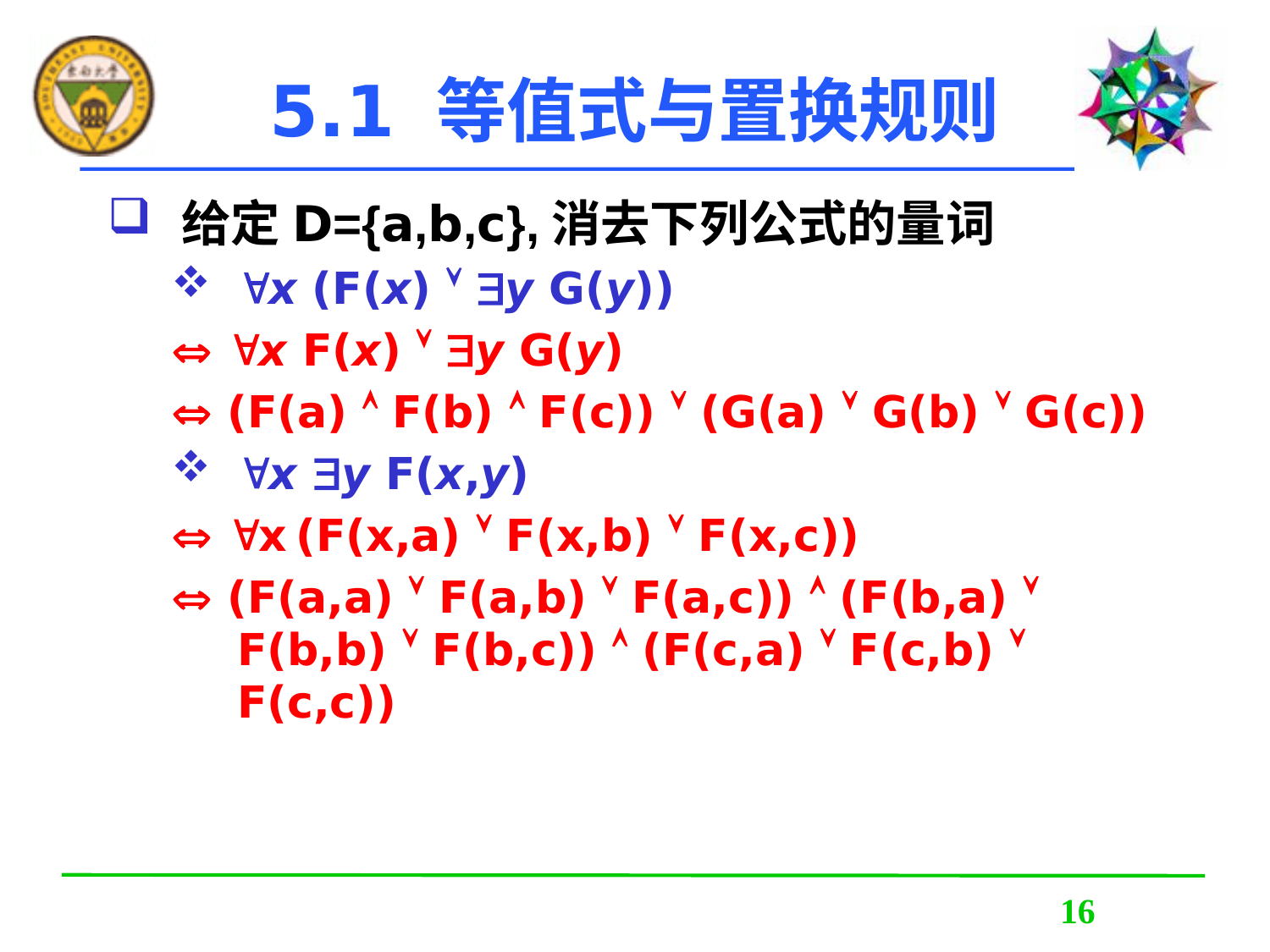

5.1 等值式与置换规则
给定D={a,b,c},消去下列公式的量词
∀x (F(x) ∨ ∃y G(y))
⇔ ∀x F(x) ∨ ∃y G(y)
⇔ (F(a) ∧ F(b) ∧ F(c)) ∨ (G(a) ∨ G(b) ∨ G(c))
∀x ∃y F(x,y)
⇔ ∀x (F(x,a) ∨ F(x,b) ∨ F(x,c))
⇔ (F(a,a) ∨ F(a,b) ∨ F(a,c)) ∧ (F(b,a) ∨ F(b,b) ∨ F(b,c)) ∧ (F(c,a) ∨ F(c,b) ∨ F(c,c))